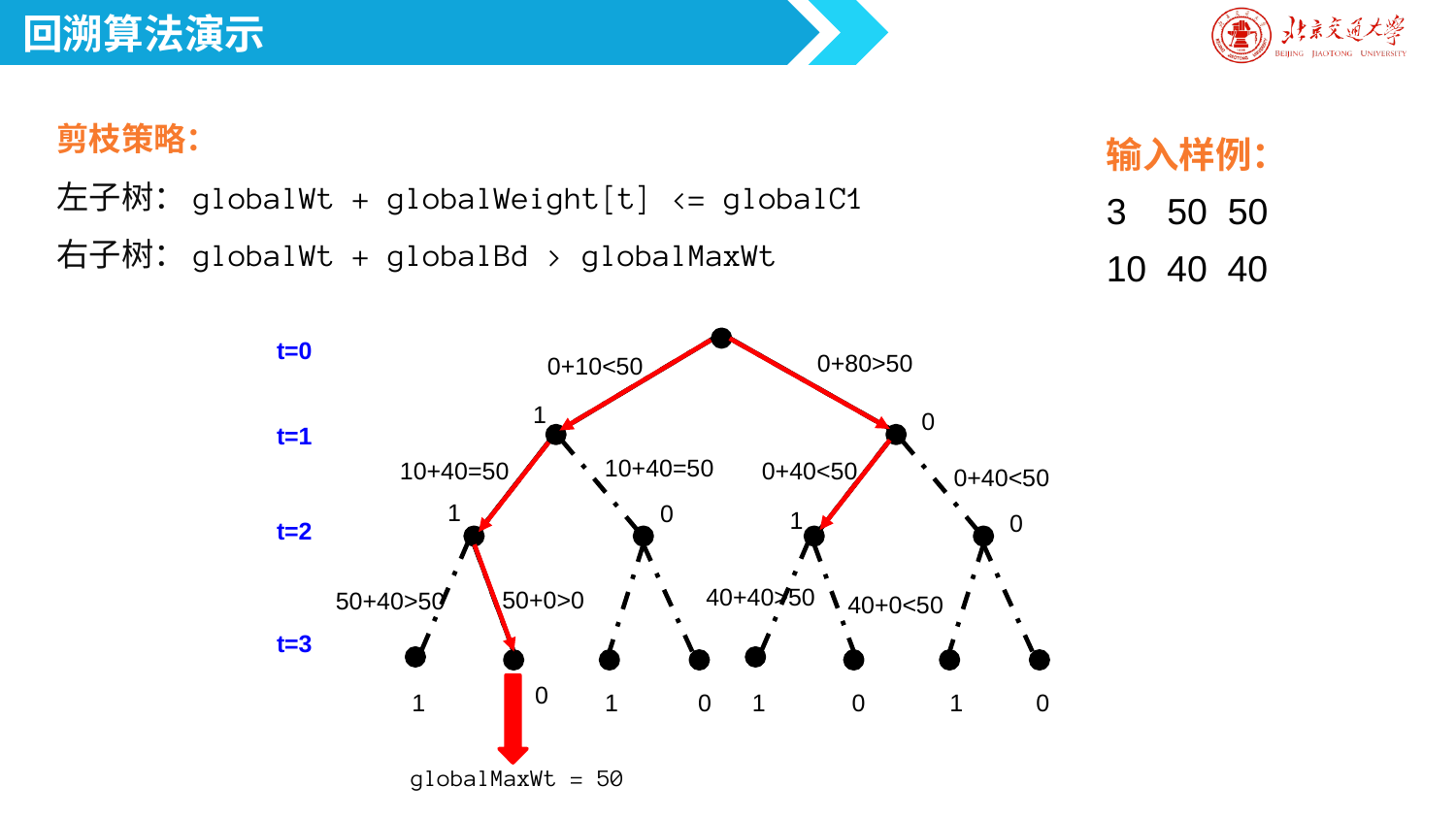

回溯算法演示
剪枝策略：
左子树：globalWt + globalWeight[t] <= globalC1
右子树：globalWt + globalBd > globalMaxWt
输入样例：
3    50  50
10  40  40
 t=0

0+80>50
0+10<50
1
0
 t=1

10+40=50
10+40=50
0+40<50
0+40<50
1
0
1
0
 t=2

40+40>50
50+0>0
50+40>50
40+0<50
 t=3

0

1
1
0
1
0
1
0
globalMaxWt = 50